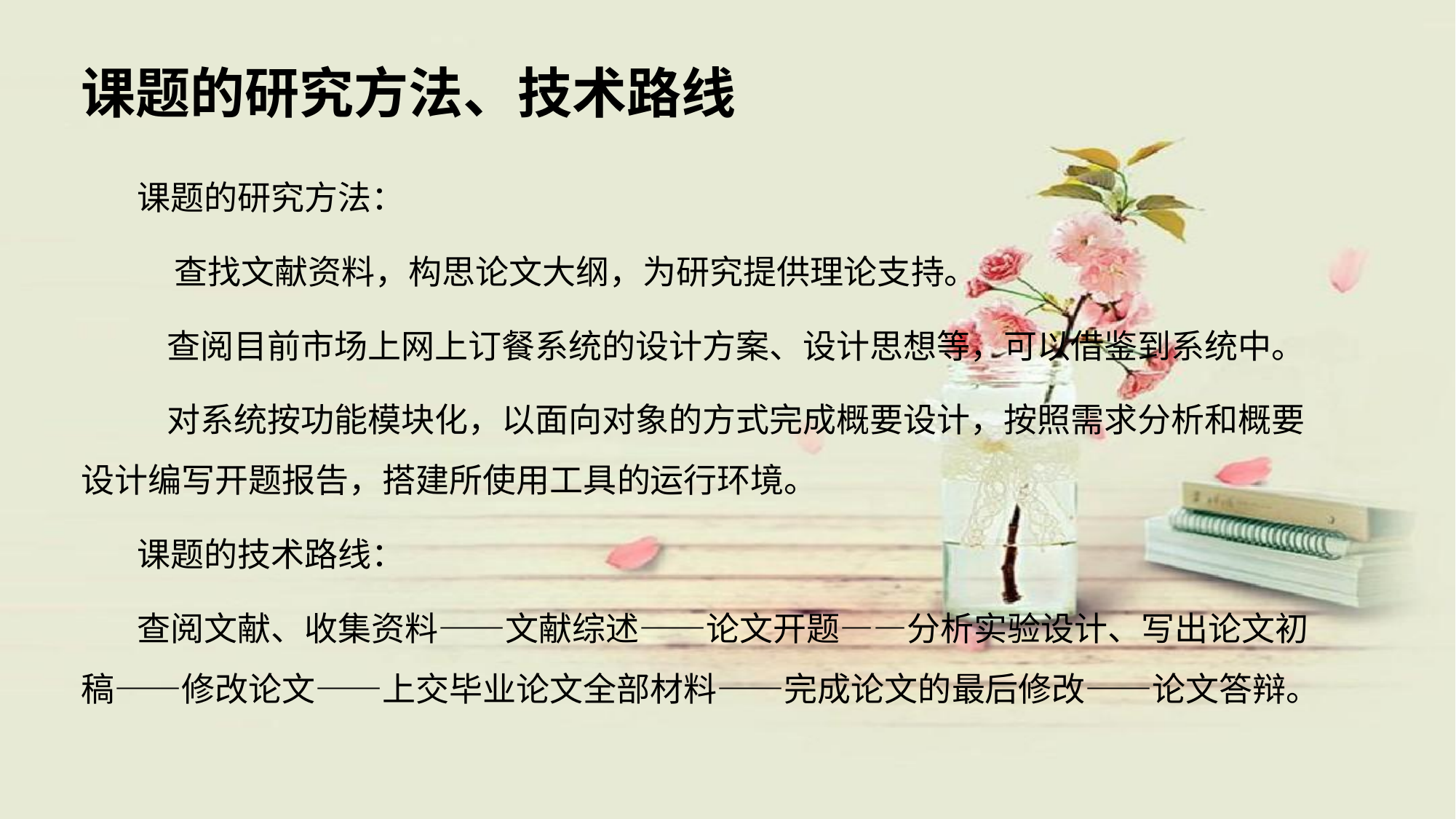

# 课题的研究方法、技术路线
课题的研究方法：
    查找文献资料，构思论文大纲，为研究提供理论支持。
   查阅目前市场上网上订餐系统的设计方案、设计思想等，可以借鉴到系统中。
   对系统按功能模块化，以面向对象的方式完成概要设计，按照需求分析和概要设计编写开题报告，搭建所使用工具的运行环境。
课题的技术路线：
查阅文献、收集资料——文献综述——论文开题——分析实验设计、写出论文初稿——修改论文——上交毕业论文全部材料——完成论文的最后修改——论文答辩。